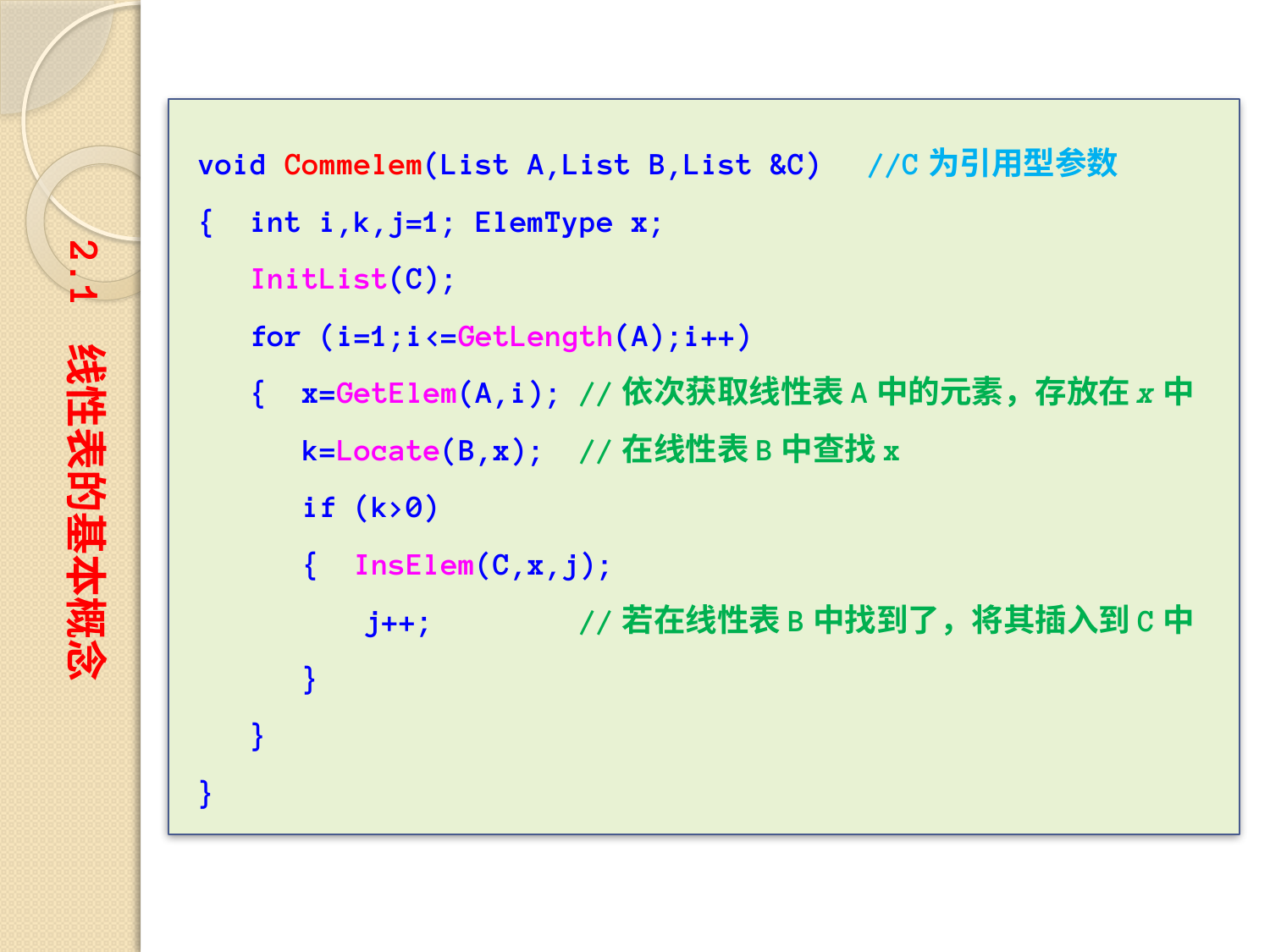

void Commelem(List A,List B,List &C)	  //C为引用型参数
{  int i,k,j=1; ElemType x;
   InitList(C);
   for (i=1;i<=GetLength(A);i++)
   {  x=GetElem(A,i);	//依次获取线性表A中的元素，存放在x中
      k=Locate(B,x);	//在线性表B中查找x
      if (k>0)
      {  InsElem(C,x,j);
	　j++;		//若在线性表B中找到了，将其插入到C中
      }
   }
}
2.1 线性表的基本概念